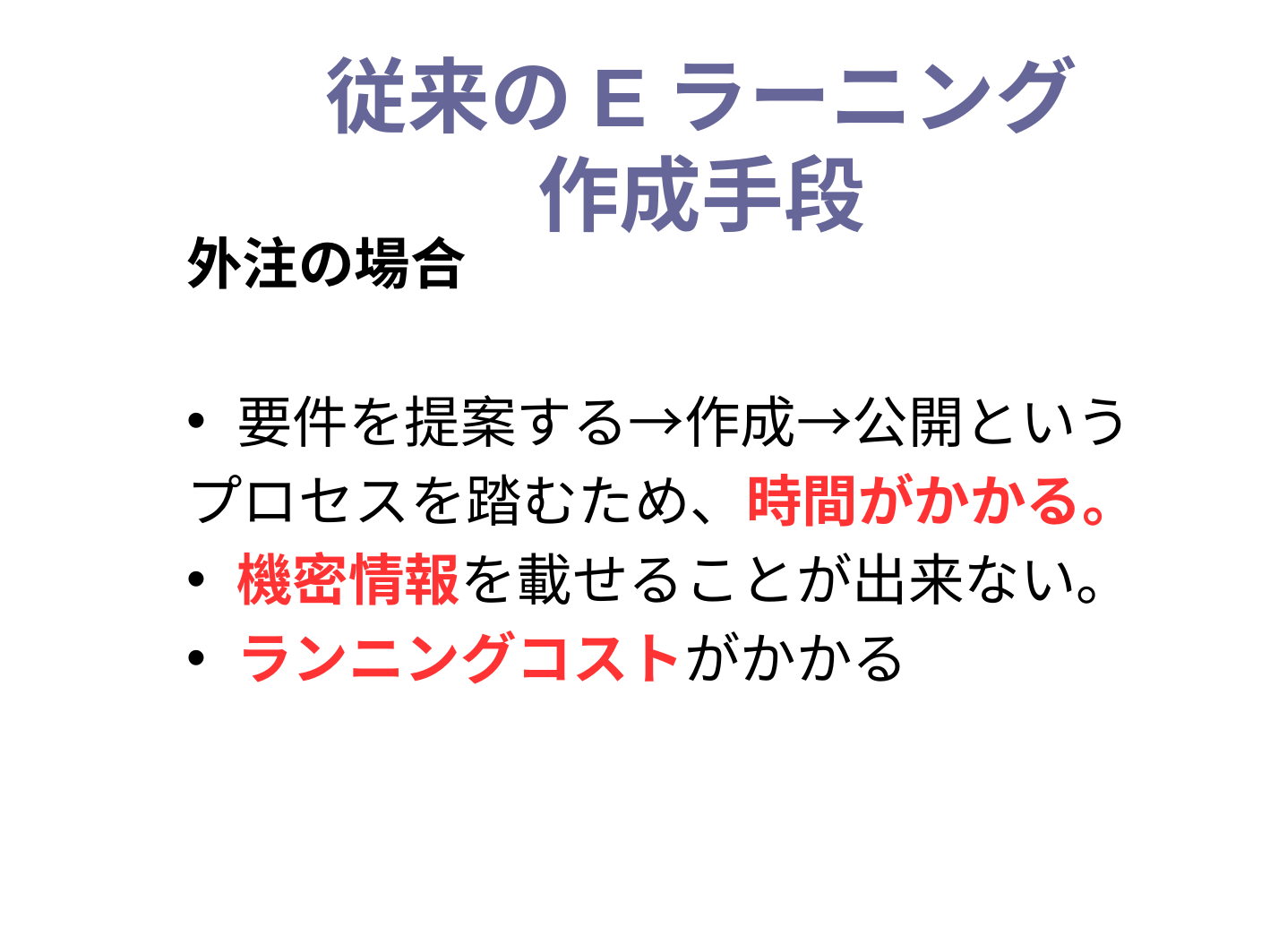

# 従来のEラーニング 作成手段
外注の場合

要件を提案する→作成→公開という
プロセスを踏むため、時間がかかる。
機密情報を載せることが出来ない。
ランニングコストがかかる